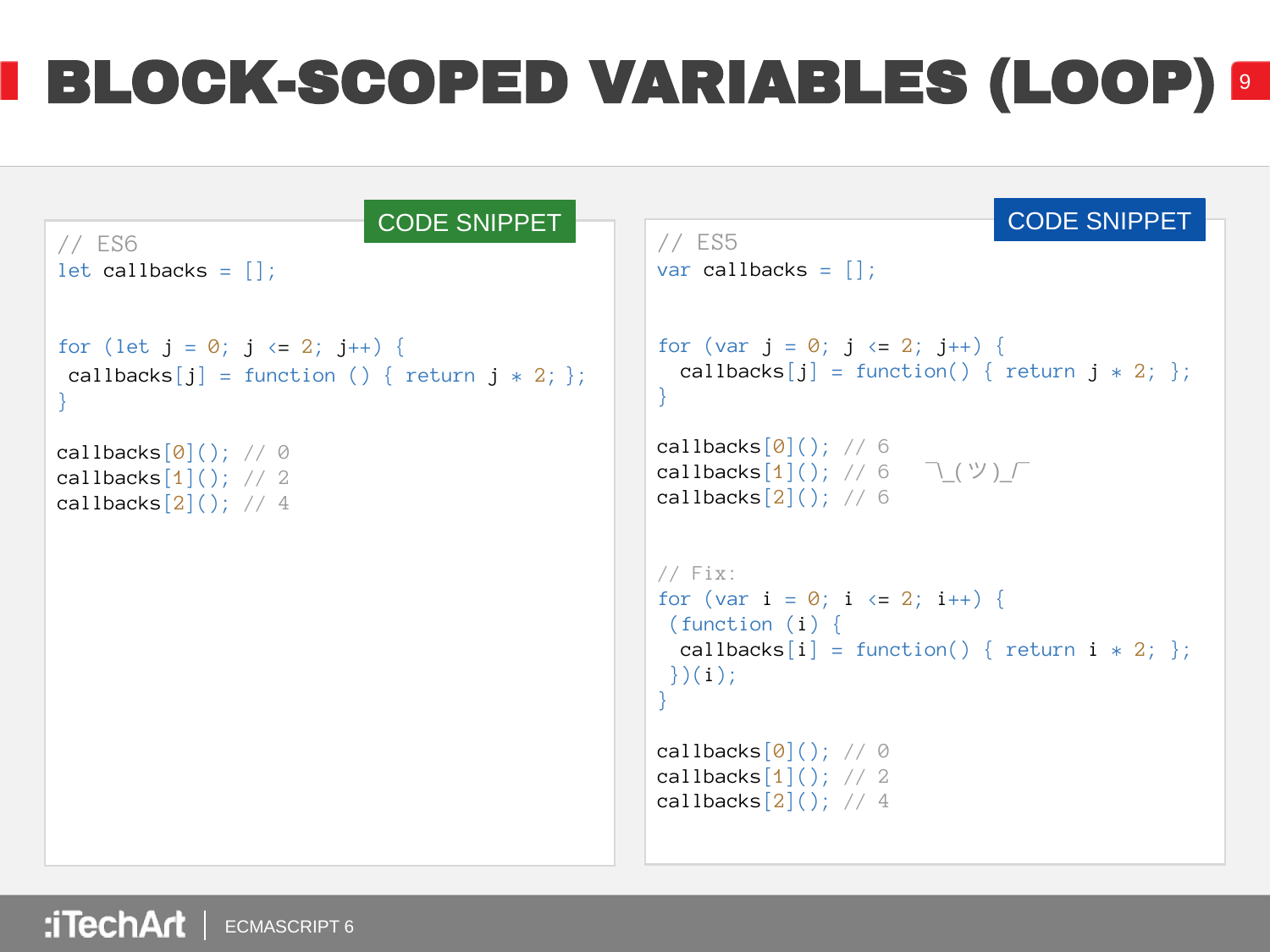

# BLOCK-SCOPED VARIABLES (LOOP)
CODE SNIPPET
CODE SNIPPET
// ES5
var callbacks = [];

for (var j = 0; j <= 2; j++) {
  callbacks[j] = function() { return j * 2; };
}

callbacks[0](); // 6
callbacks[1](); // 6   ¯\_(ツ)_/¯
callbacks[2](); // 6

// Fix:
for (var i = 0; i <= 2; i++) {
 (function (i) {
  callbacks[i] = function() { return i * 2; };
 })(i);
}

callbacks[0](); // 0
callbacks[1](); // 2
callbacks[2](); // 4
// ES6
let callbacks = [];

for (let j = 0; j <= 2; j++) {
 callbacks[j] = function () { return j * 2; };
}

callbacks[0](); // 0
callbacks[1](); // 2
callbacks[2](); // 4
ECMASCRIPT 6